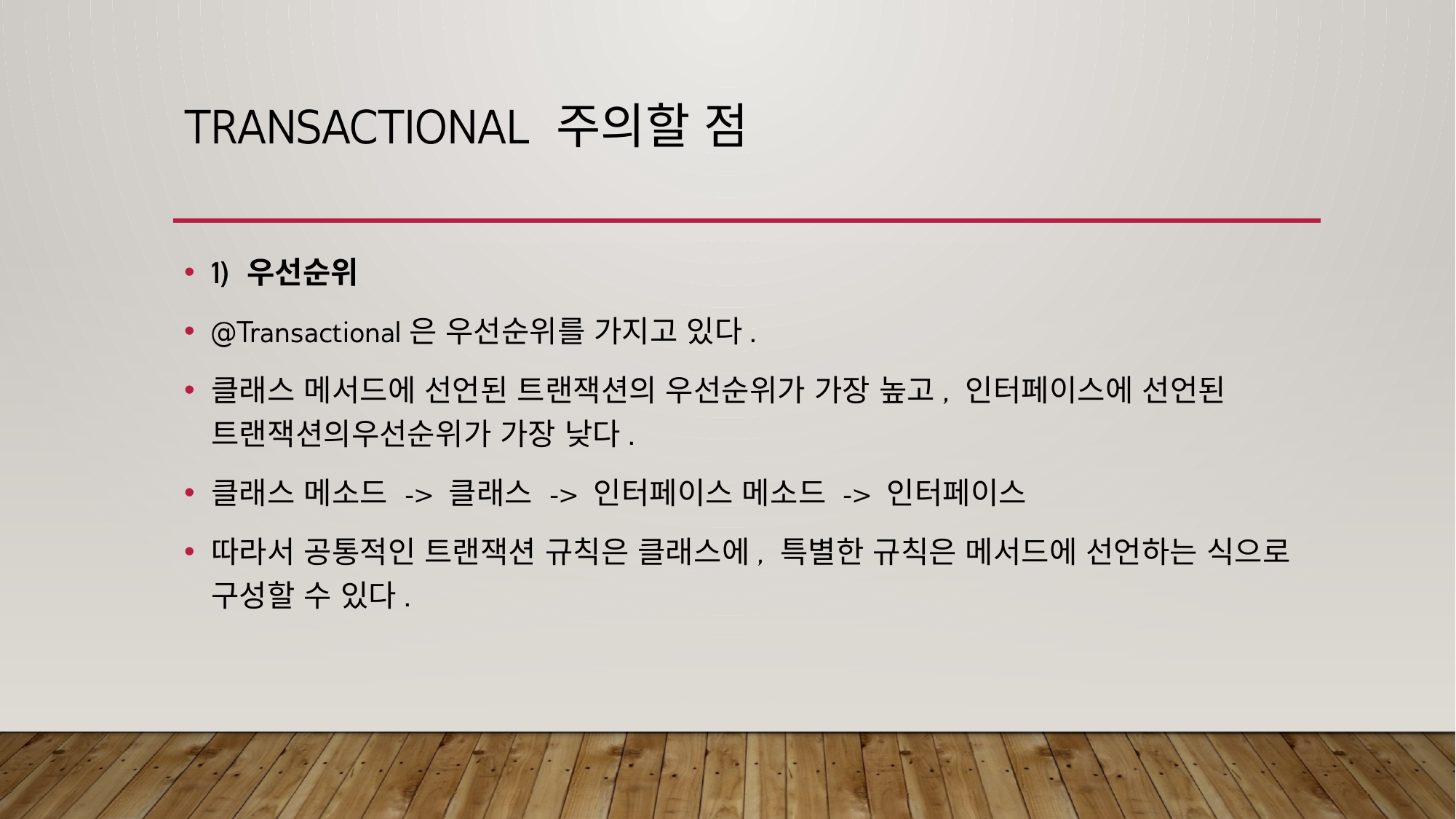

# transactional 주의할 점
1) 우선순위
@Transactional은 우선순위를 가지고 있다.
클래스 메서드에 선언된 트랜잭션의 우선순위가 가장 높고, 인터페이스에 선언된 트랜잭션의우선순위가 가장 낮다.
클래스 메소드 -> 클래스 -> 인터페이스 메소드 -> 인터페이스
따라서 공통적인 트랜잭션 규칙은 클래스에, 특별한 규칙은 메서드에 선언하는 식으로 구성할 수 있다.